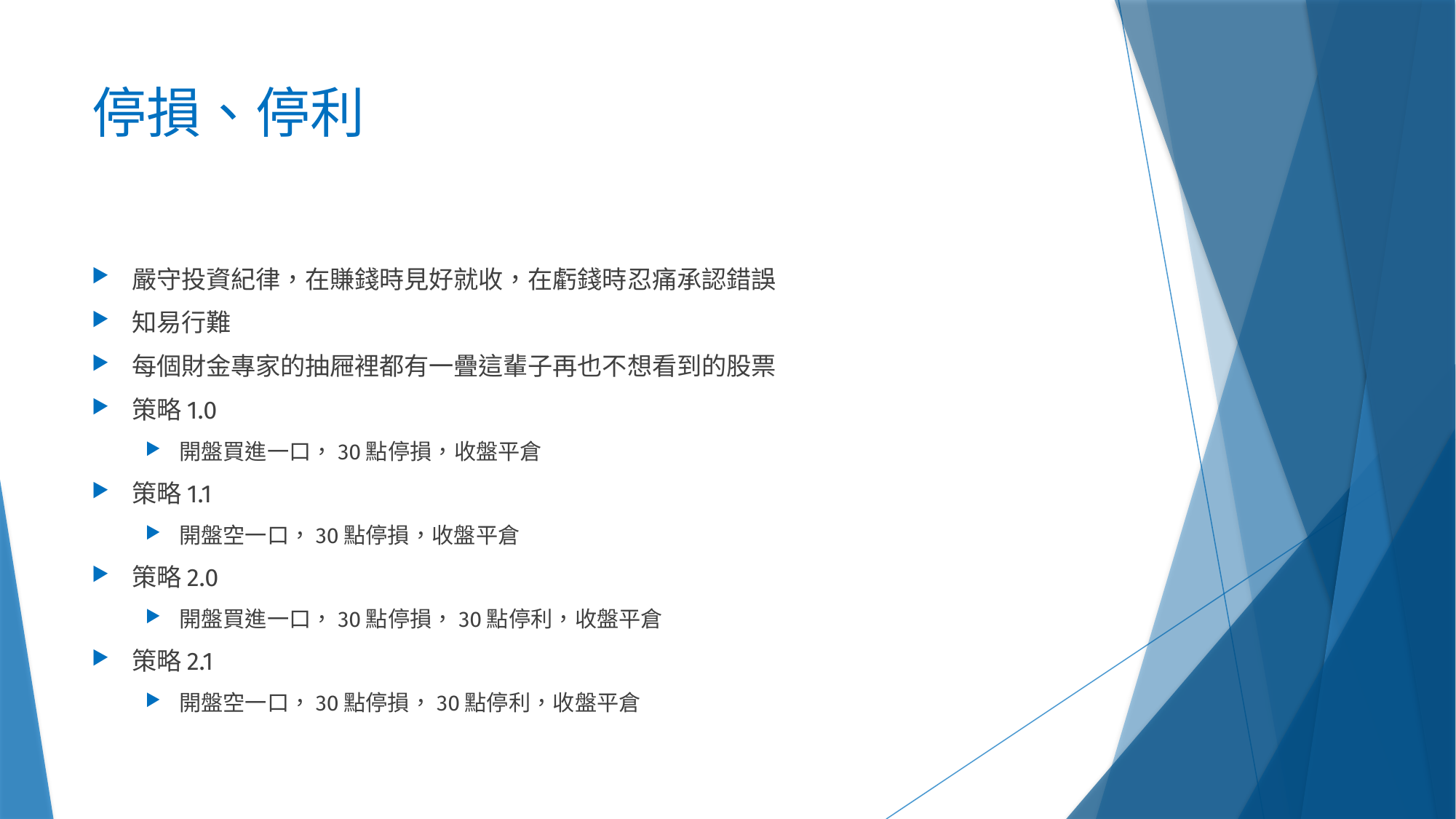

# 停損、停利
嚴守投資紀律，在賺錢時見好就收，在虧錢時忍痛承認錯誤
知易行難
每個財金專家的抽屜裡都有一疊這輩子再也不想看到的股票
策略1.0
開盤買進一口，30點停損，收盤平倉
策略1.1
開盤空一口，30點停損，收盤平倉
策略2.0
開盤買進一口，30點停損，30點停利，收盤平倉
策略2.1
開盤空一口，30點停損，30點停利，收盤平倉